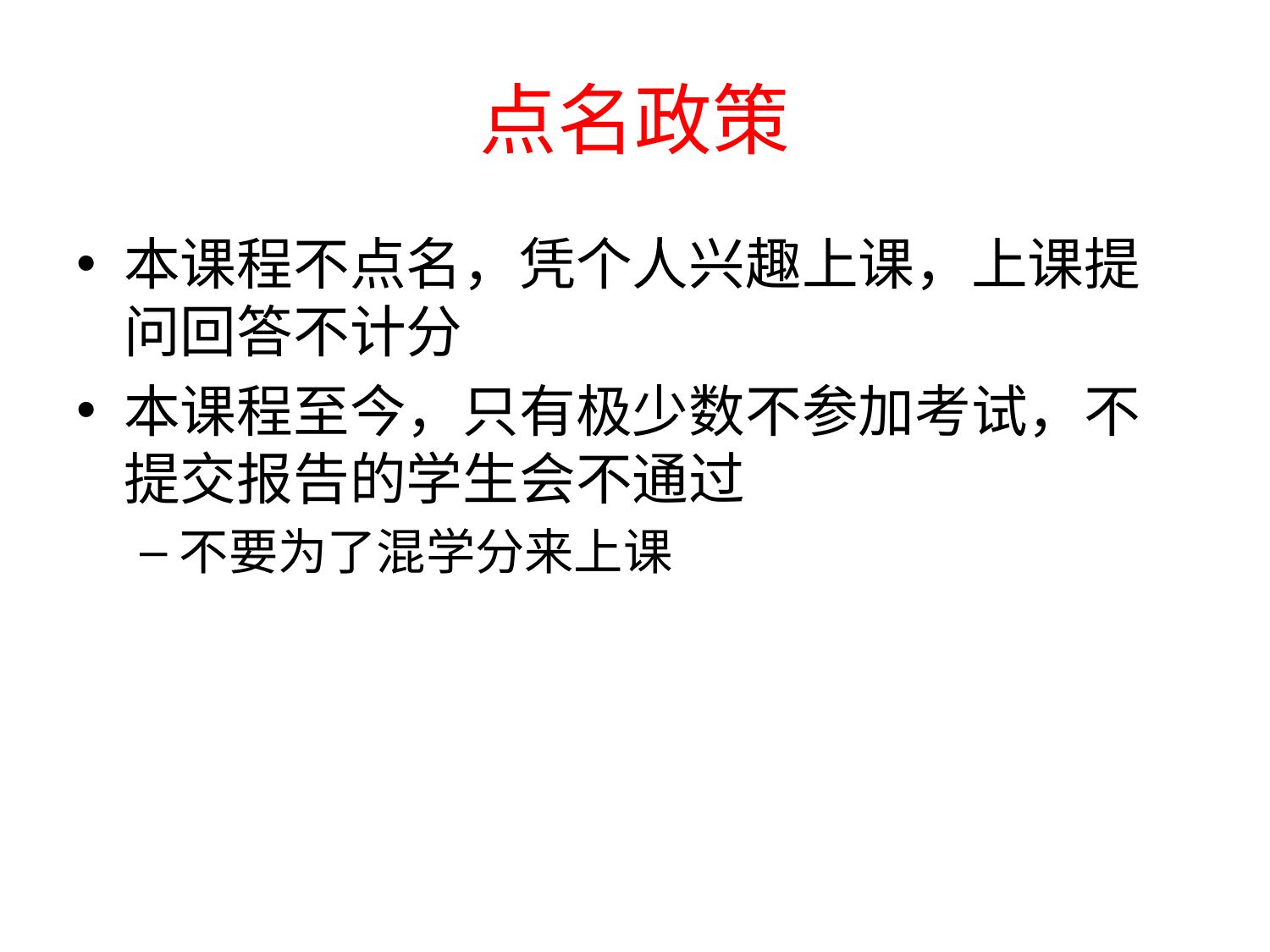

# 点名政策
本课程不点名，凭个人兴趣上课，上课提问回答不计分
本课程至今，只有极少数不参加考试，不提交报告的学生会不通过
不要为了混学分来上课